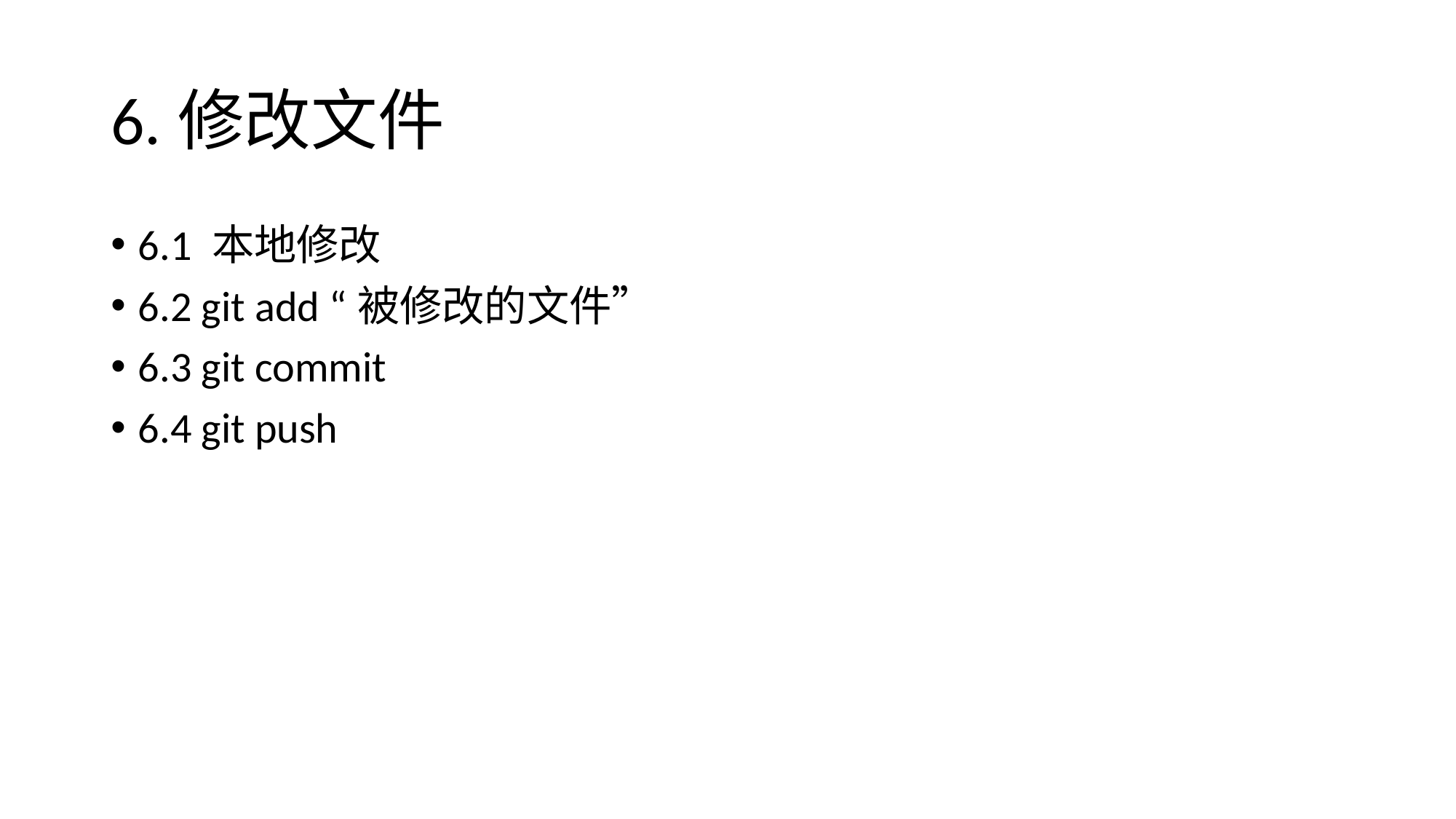

# 6.修改文件
6.1 本地修改
6.2 git add “被修改的文件”
6.3 git commit
6.4 git push